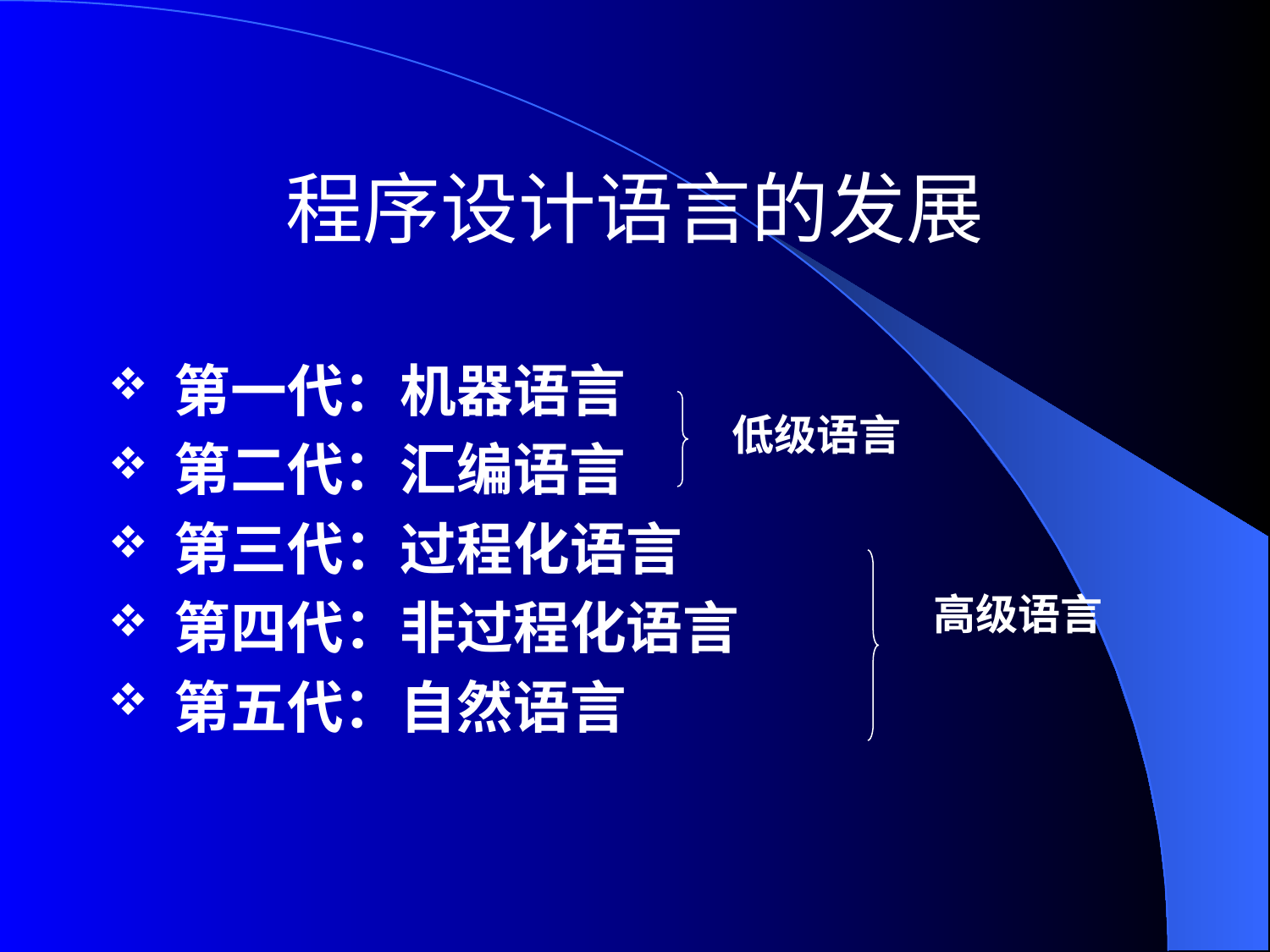

# 程序设计语言的发展
第一代：机器语言
第二代：汇编语言
第三代：过程化语言
第四代：非过程化语言
第五代：自然语言

低级语言

高级语言